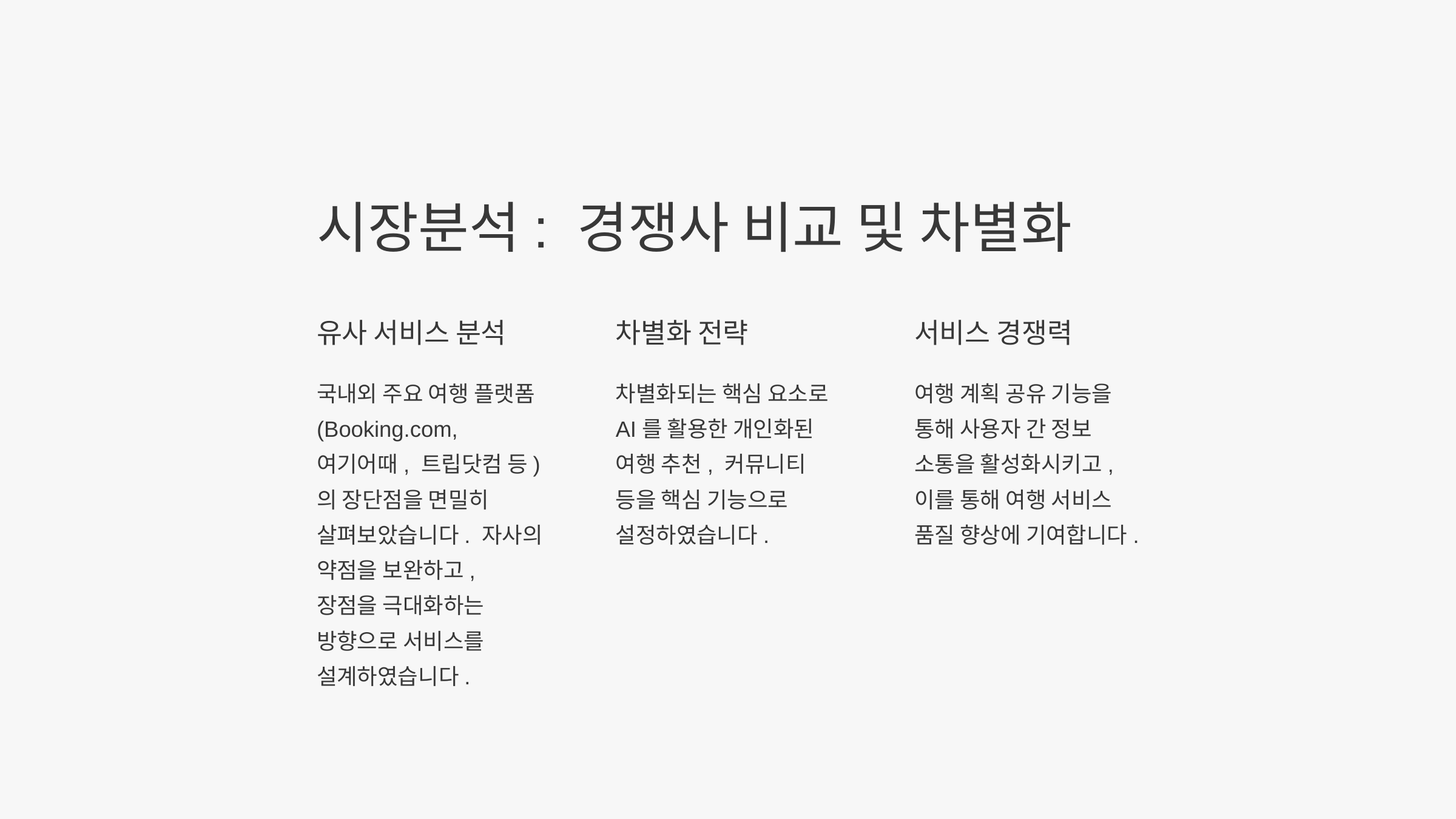

시장분석: 경쟁사 비교 및 차별화
유사 서비스 분석
차별화 전략
서비스 경쟁력
국내외 주요 여행 플랫폼(Booking.com, 여기어때, 트립닷컴 등)의 장단점을 면밀히 살펴보았습니다. 자사의 약점을 보완하고, 장점을 극대화하는 방향으로 서비스를 설계하였습니다.
차별화되는 핵심 요소로 AI를 활용한 개인화된 여행 추천, 커뮤니티 등을 핵심 기능으로 설정하였습니다.
여행 계획 공유 기능을 통해 사용자 간 정보 소통을 활성화시키고, 이를 통해 여행 서비스 품질 향상에 기여합니다.